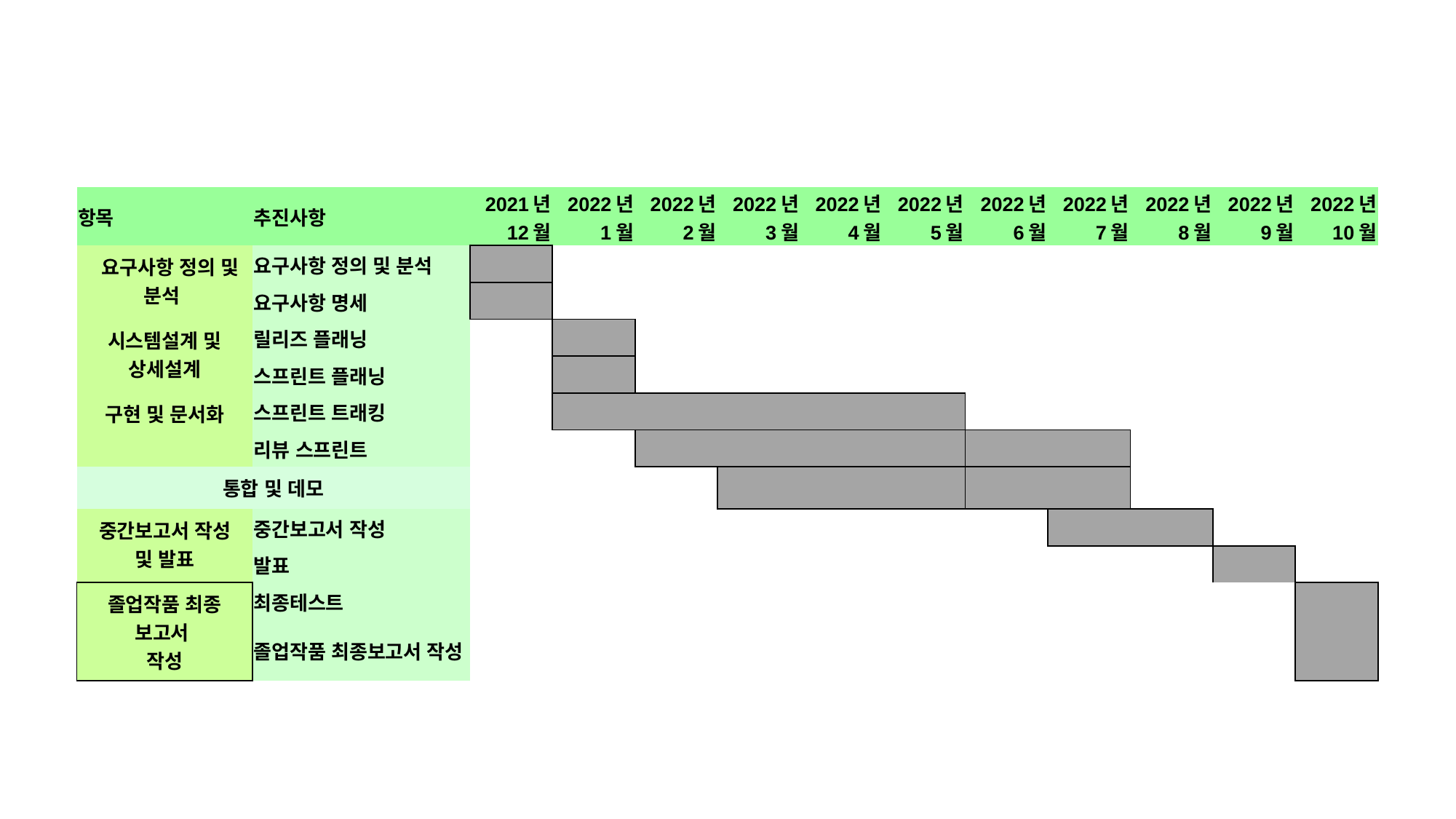

| 항목 | 추진사항 | 2021년 12월 | 2022년 1월 | 2022년 2월 | 2022년 3월 | 2022년 4월 | 2022년 5월 | 2022년 6월 | 2022년 7월 | 2022년 8월 | 2022년 9월 | 2022년 10월 |
| --- | --- | --- | --- | --- | --- | --- | --- | --- | --- | --- | --- | --- |
| 요구사항 정의 및 분석 | 요구사항 정의 및 분석 |  |  |  |  |  |  |  |  |  |  |  |
|  | 요구사항 명세 |  |  |  |  |  |  |  |  |  |  |  |
| 시스템설계 및 상세설계 | 릴리즈 플래닝 |  |  |  |  |  |  |  |  |  |  |  |
|  | 스프린트 플래닝 |  |  |  |  |  |  |  |  |  |  |  |
| 구현 및 문서화 | 스프린트 트래킹 |  |  |  |  |  |  |  |  |  |  |  |
|  | 리뷰 스프린트 |  |  |  |  |  |  |  |  |  |  |  |
| 통합 및 데모 |  |  |  |  |  |  |  |  |  |  |  |  |
| 중간보고서 작성 및 발표 | 중간보고서 작성 |  |  |  |  |  |  |  |  |  |  |  |
|  | 발표 |  |  |  |  |  |  |  |  |  |  |  |
| 졸업작품 최종 보고서 작성 | 최종테스트 |  |  |  |  |  |  |  |  |  |  |  |
|  | 졸업작품 최종보고서 작성 |  |  |  |  |  |  |  |  |  |  |  |